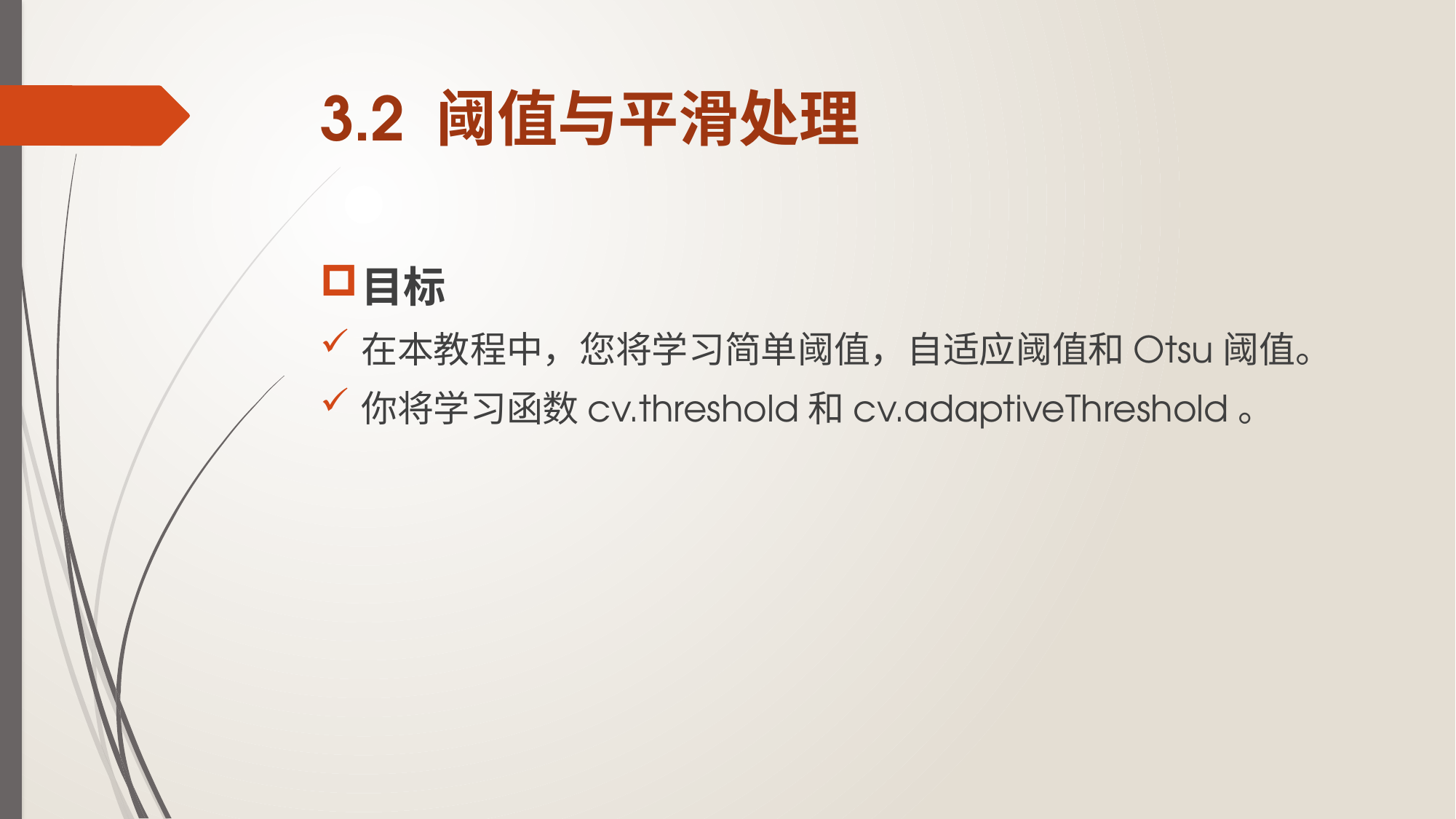

# 3.2 阈值与平滑处理
目标
在本教程中，您将学习简单阈值，自适应阈值和Otsu阈值。
你将学习函数cv.threshold和cv.adaptiveThreshold。